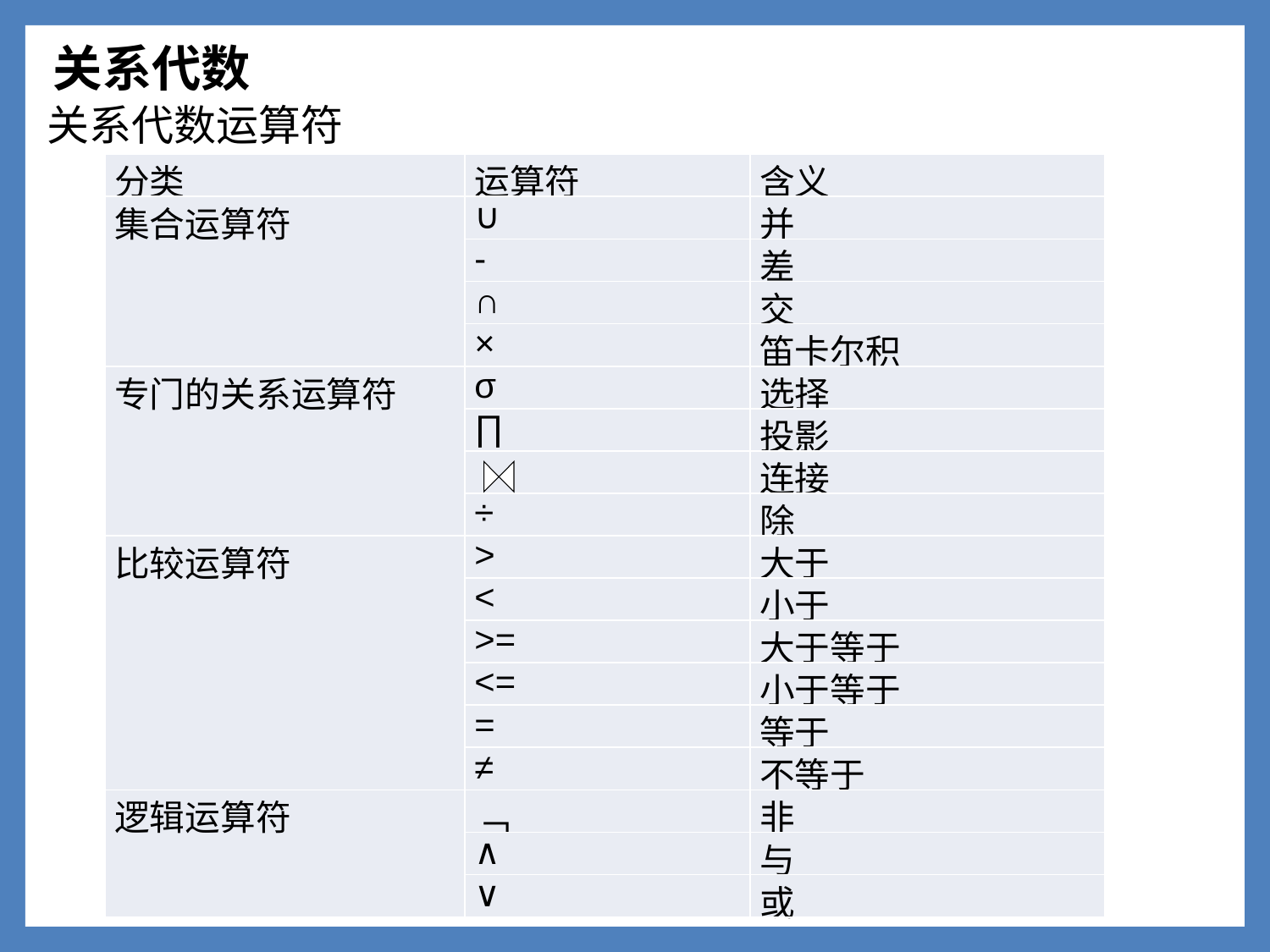

关系代数
关系代数运算符
| 分类 | 运算符 | 含义 |
| --- | --- | --- |
| 集合运算符 | ∪ | 并 |
|  | - | 差 |
|  | ∩ | 交 |
|  | × | 笛卡尔积 |
| 专门的关系运算符 | σ | 选择 |
|  | ∏ | 投影 |
|  |  | 连接 |
|  | ÷ | 除 |
| 比较运算符 | > | 大于 |
|  | < | 小于 |
|  | >= | 大于等于 |
|  | <= | 小于等于 |
|  | = | 等于 |
|  | ≠ | 不等于 |
| 逻辑运算符 | ﹁ | 非 |
|  | ∧ | 与 |
|  | ∨ | 或 |
1